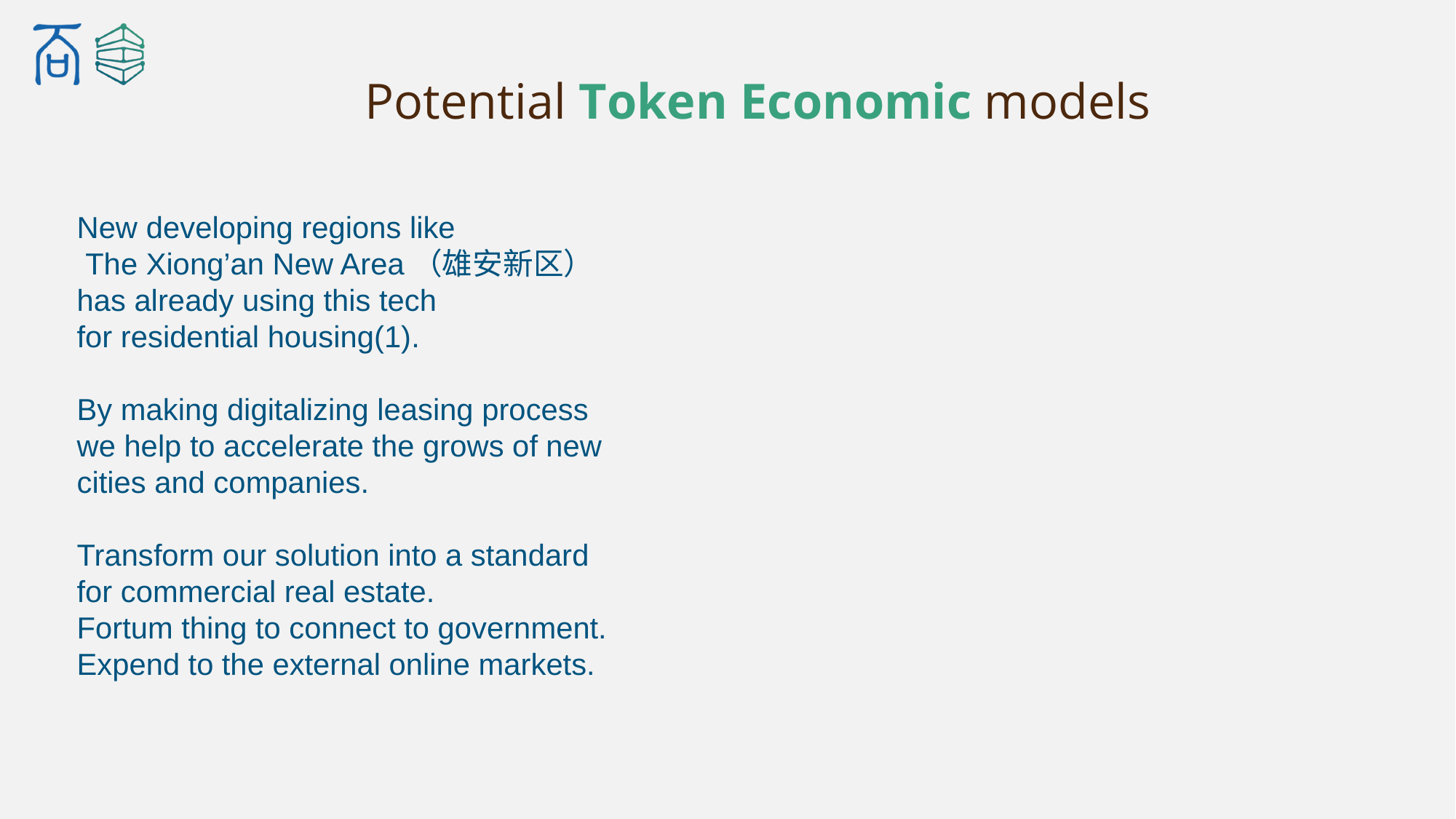

# Advantages For New developing Areas
Potential Token Economic models
New developing regions like
 The Xiong’an New Area（雄安新区）
has already using this tech
for residential housing(1).

By making digitalizing leasing process
we help to accelerate the grows of new
cities and companies.

Transform our solution into a standard
for commercial real estate.
Fortum thing to connect to government.
Expend to the external online markets.